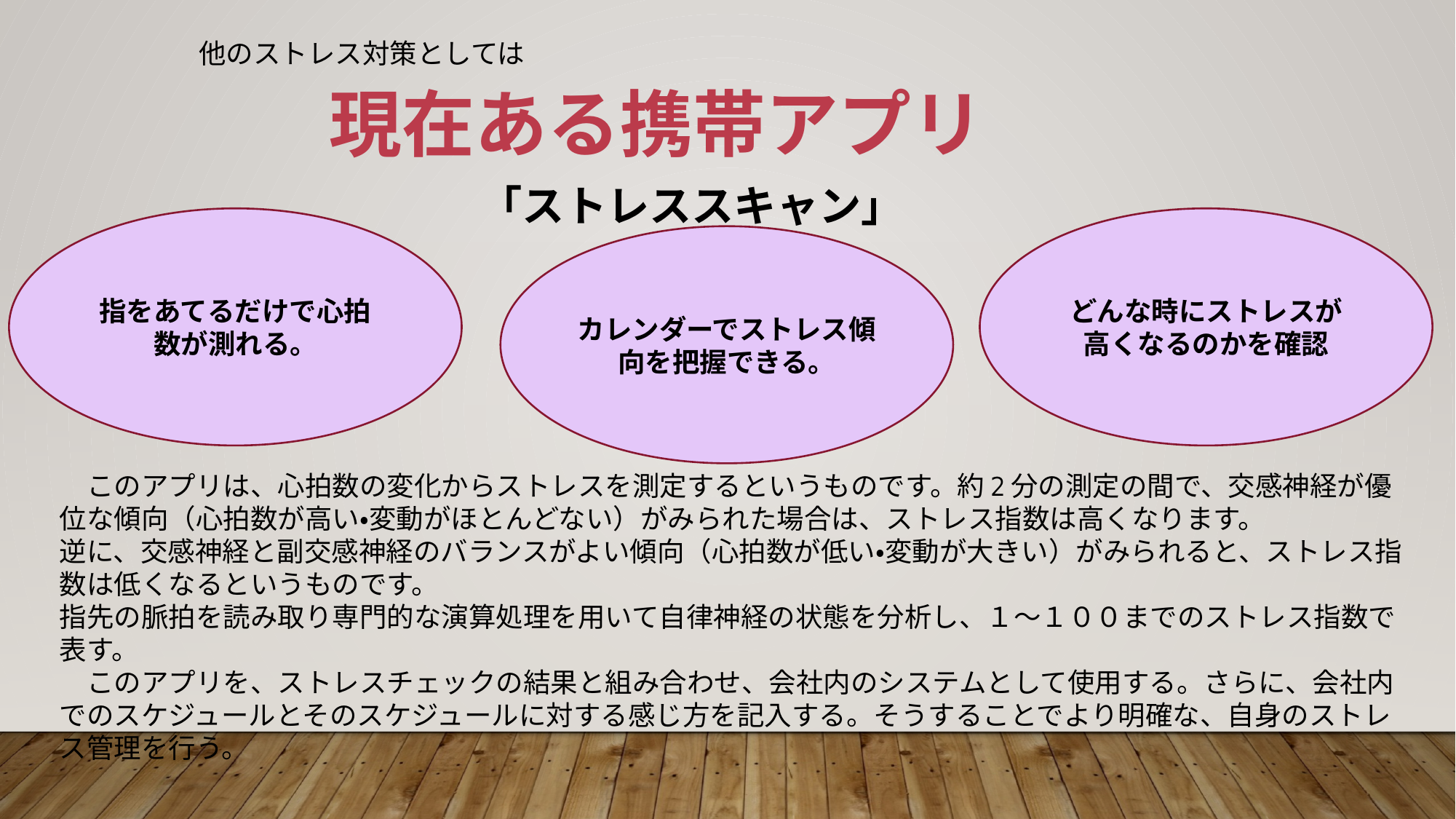

現在ある携帯アプリ
他のストレス対策としては
「ストレススキャン」

指をあてるだけで心拍数が測れる。
どんな時にストレスが高くなるのかを確認
カレンダーでストレス傾向を把握できる。
　このアプリは、心拍数の変化からストレスを測定するというものです。約2分の測定の間で、交感神経が優位な傾向（心拍数が高い・変動がほとんどない）がみられた場合は、ストレス指数は高くなります。
逆に、交感神経と副交感神経のバランスがよい傾向（心拍数が低い・変動が大きい）がみられると、ストレス指数は低くなるというものです。
指先の脈拍を読み取り専門的な演算処理を用いて自律神経の状態を分析し、１～１００までのストレス指数で表す。
　このアプリを、ストレスチェックの結果と組み合わせ、会社内のシステムとして使用する。さらに、会社内でのスケジュールとそのスケジュールに対する感じ方を記入する。そうすることでより明確な、自身のストレス管理を行う。